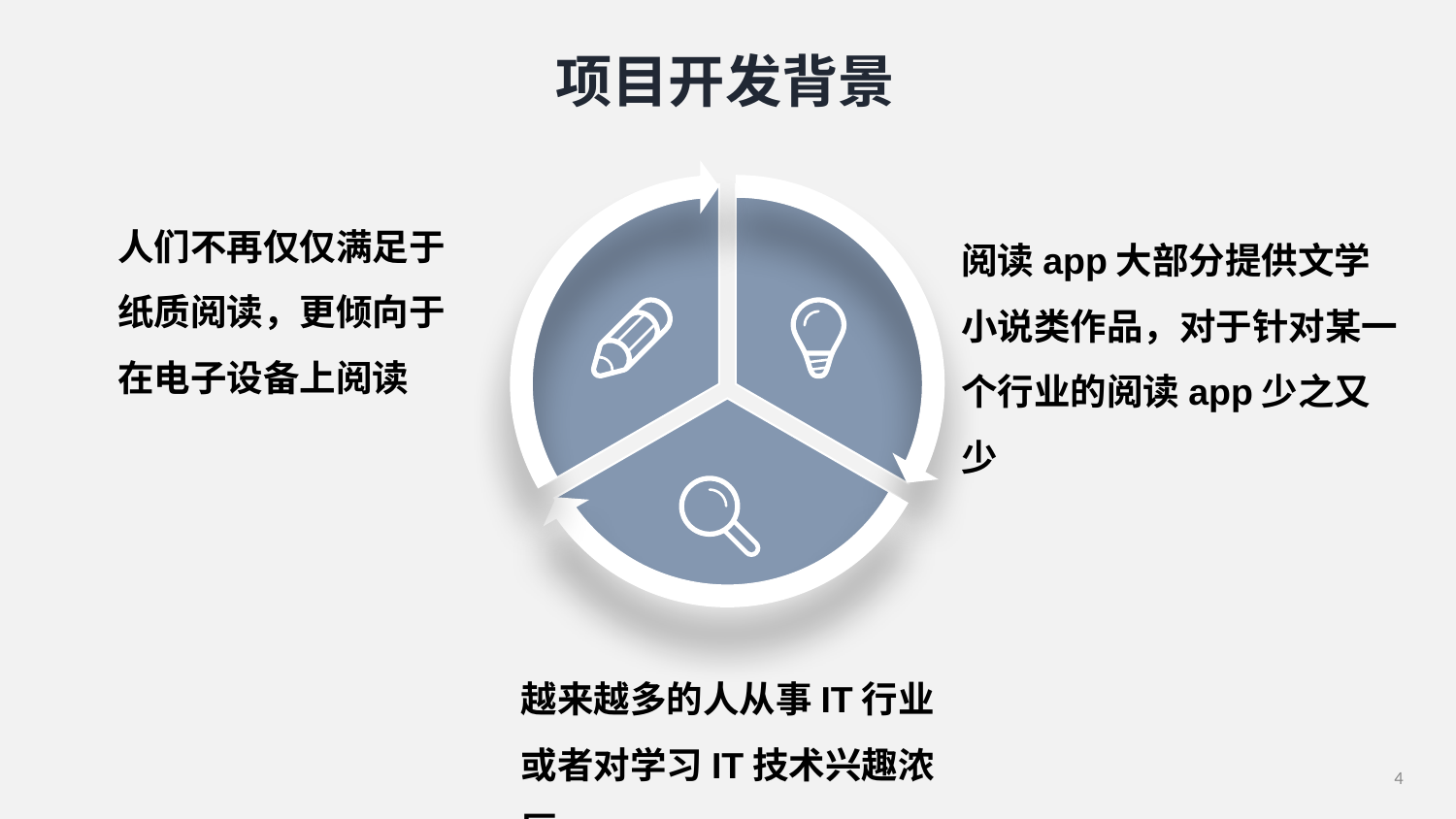

项目开发背景

人们不再仅仅满足于纸质阅读，更倾向于在电子设备上阅读
阅读app大部分提供文学小说类作品，对于针对某一个行业的阅读app少之又少

越来越多的人从事IT行业或者对学习IT技术兴趣浓厚
4